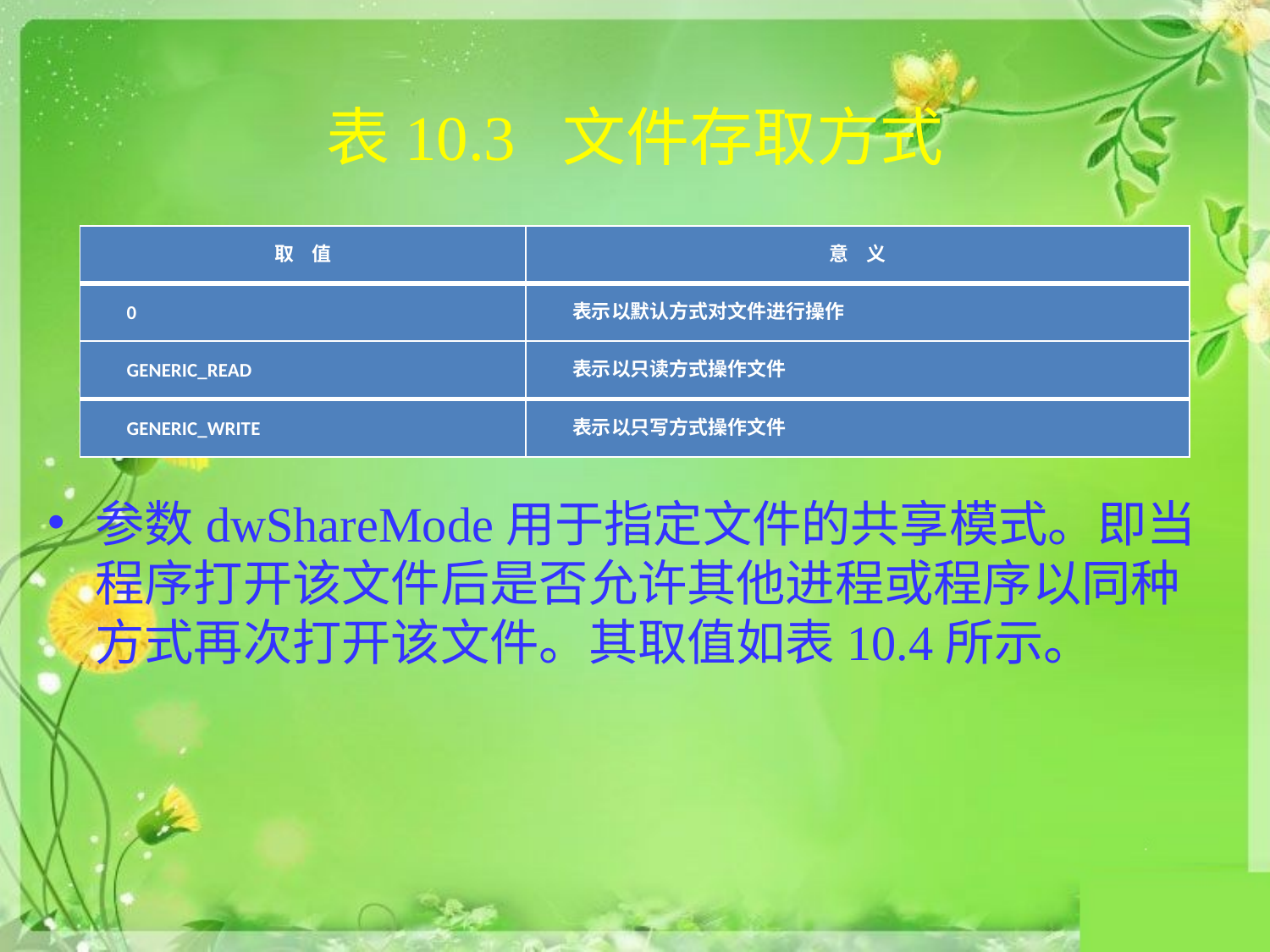

# 表10.3  文件存取方式
| 取 值 | 意 义 |
| --- | --- |
| 0 | 表示以默认方式对文件进行操作 |
| GENERIC\_READ | 表示以只读方式操作文件 |
| GENERIC\_WRITE | 表示以只写方式操作文件 |
参数dwShareMode用于指定文件的共享模式。即当程序打开该文件后是否允许其他进程或程序以同种方式再次打开该文件。其取值如表10.4所示。